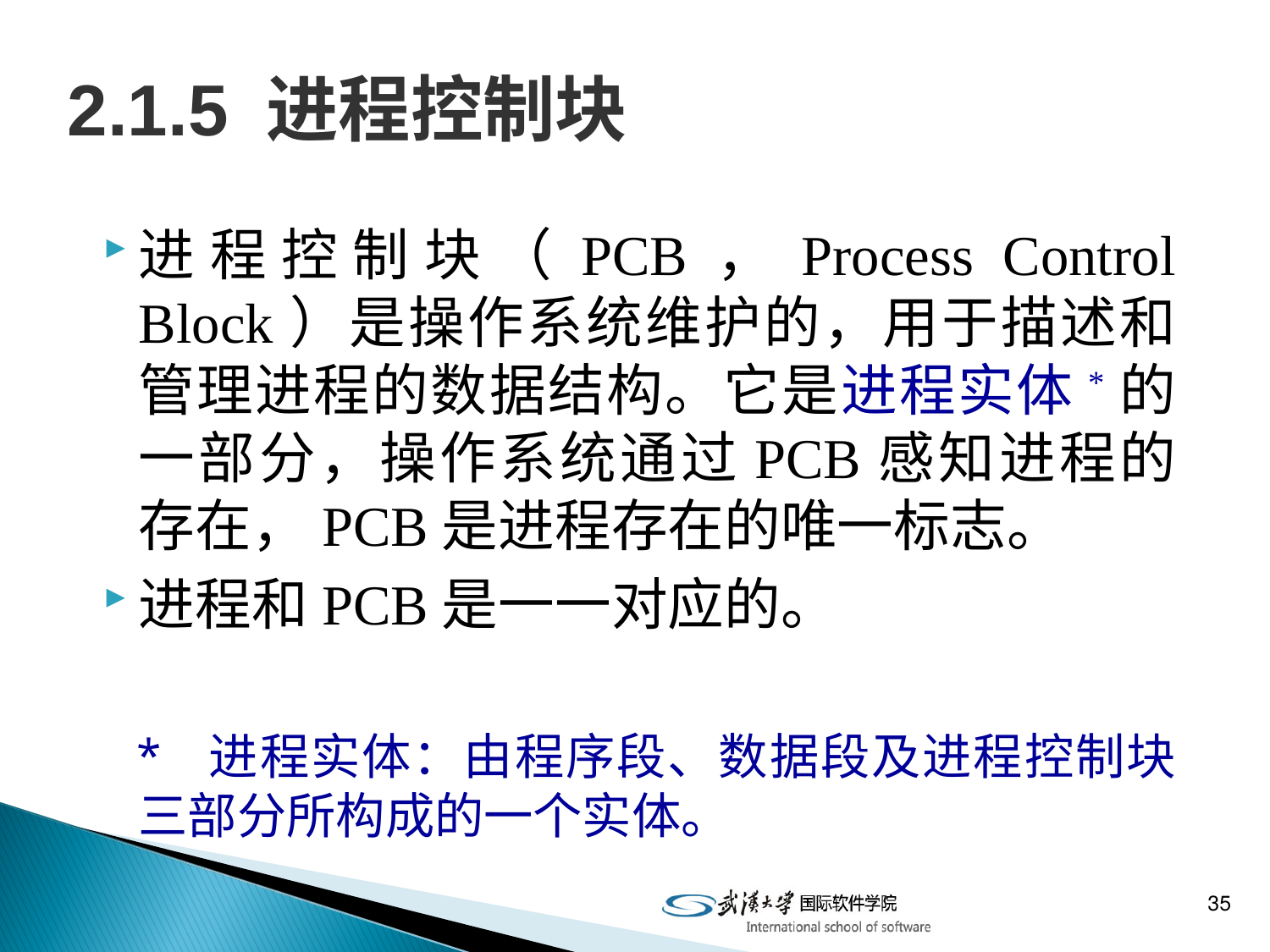

# 2.1.5 进程控制块
进程控制块（PCB，Process Control Block）是操作系统维护的，用于描述和管理进程的数据结构。它是进程实体*的一部分，操作系统通过PCB感知进程的存在，PCB是进程存在的唯一标志。
进程和PCB是一一对应的。

 * 进程实体：由程序段、数据段及进程控制块三部分所构成的一个实体。